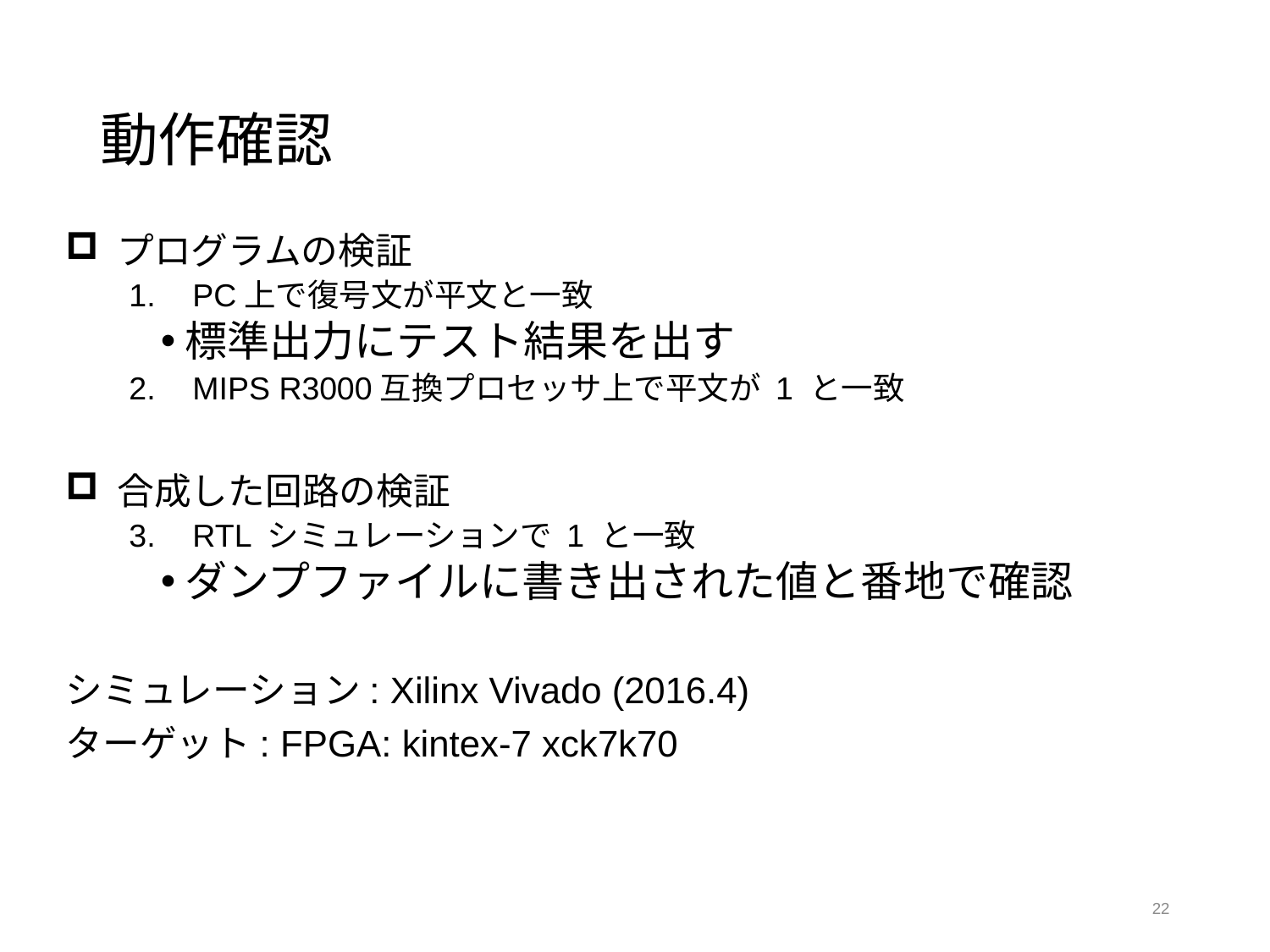

# 動作確認
 プログラムの検証
PC上で復号文が平文と一致
標準出力にテスト結果を出す
MIPS R3000互換プロセッサ上で平文が 1 と一致

 合成した回路の検証
RTL シミュレーションで 1 と一致
ダンプファイルに書き出された値と番地で確認

シミュレーション: Xilinx Vivado (2016.4)
ターゲット: FPGA: kintex-7 xck7k70
22